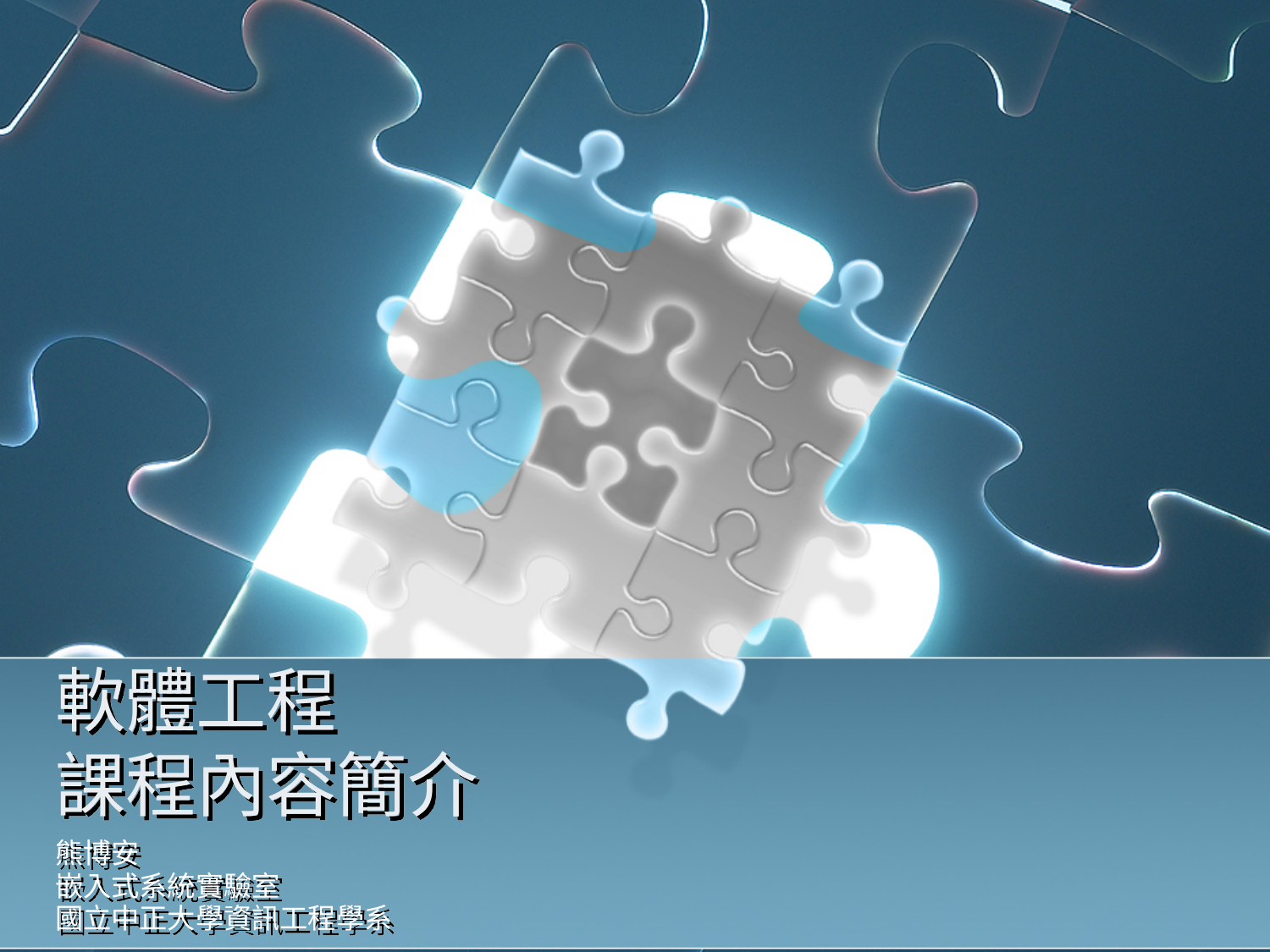

# 軟體工程 課程內容簡介
熊博安
嵌入式系統實驗室
國立中正大學資訊工程學系